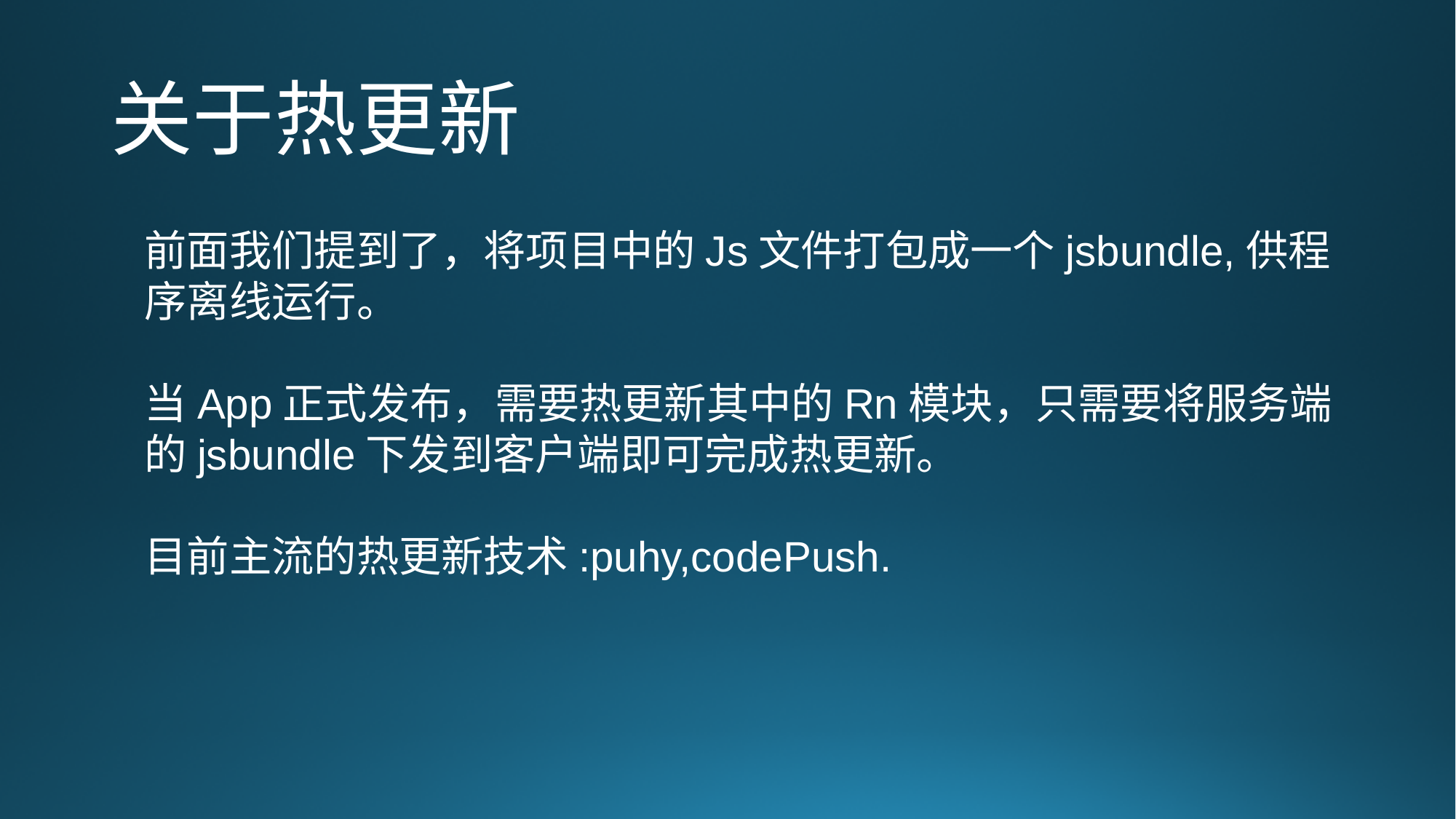

# 关于热更新
前面我们提到了，将项目中的Js文件打包成一个jsbundle,供程序离线运行。

当App正式发布，需要热更新其中的Rn模块，只需要将服务端的jsbundle下发到客户端即可完成热更新。

目前主流的热更新技术:puhy,codePush.